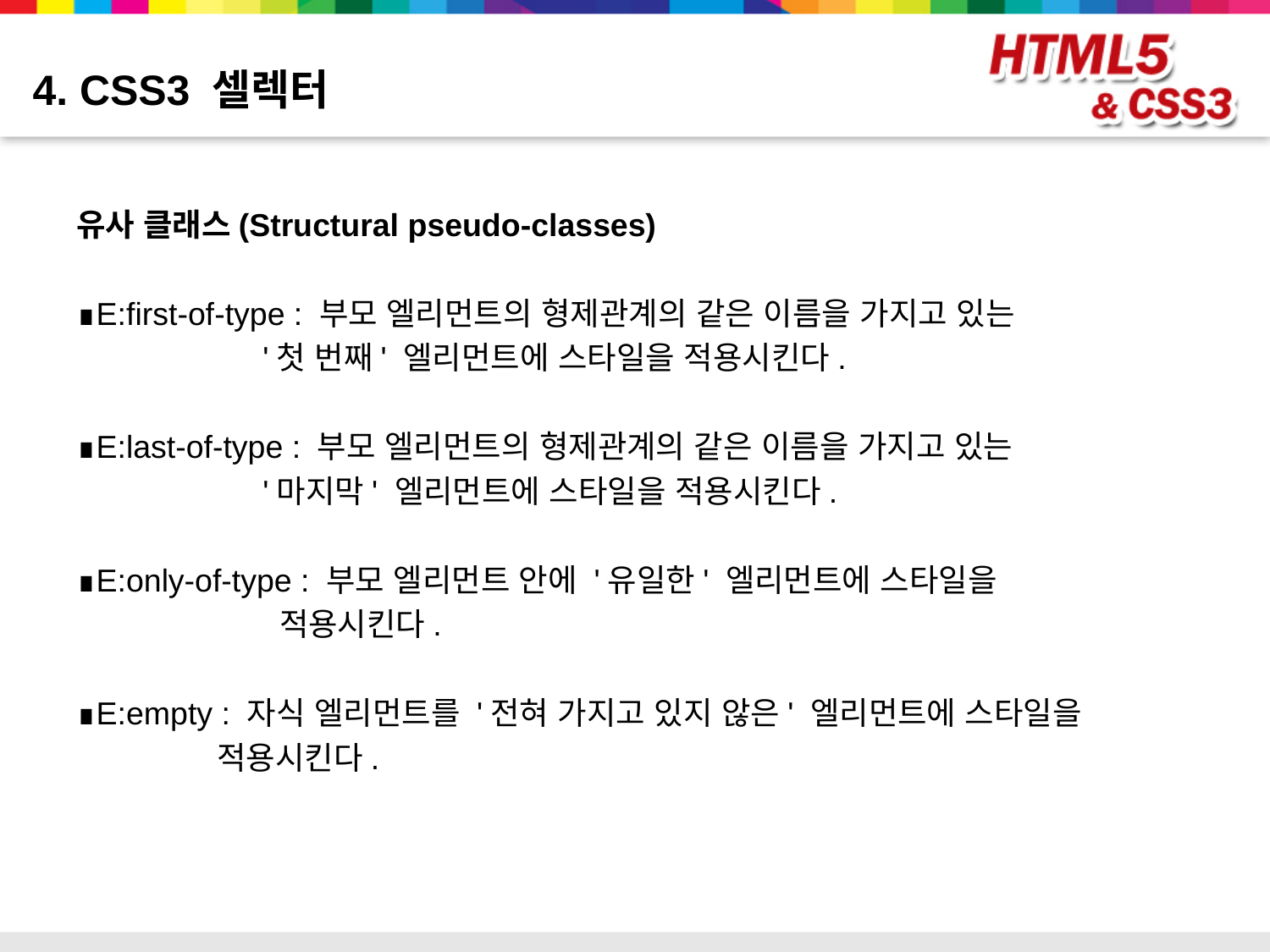

# 4. CSS3 셀렉터
유사 클래스(Structural pseudo-classes)

∎E:first-of-type : 부모 엘리먼트의 형제관계의 같은 이름을 가지고 있는
                     '첫 번째' 엘리먼트에 스타일을 적용시킨다.

∎E:last-of-type : 부모 엘리먼트의 형제관계의 같은 이름을 가지고 있는
                     '마지막' 엘리먼트에 스타일을 적용시킨다.

∎E:only-of-type : 부모 엘리먼트 안에 '유일한' 엘리먼트에 스타일을
                      적용시킨다.

∎E:empty : 자식 엘리먼트를 '전혀 가지고 있지 않은' 엘리먼트에 스타일을
               적용시킨다.